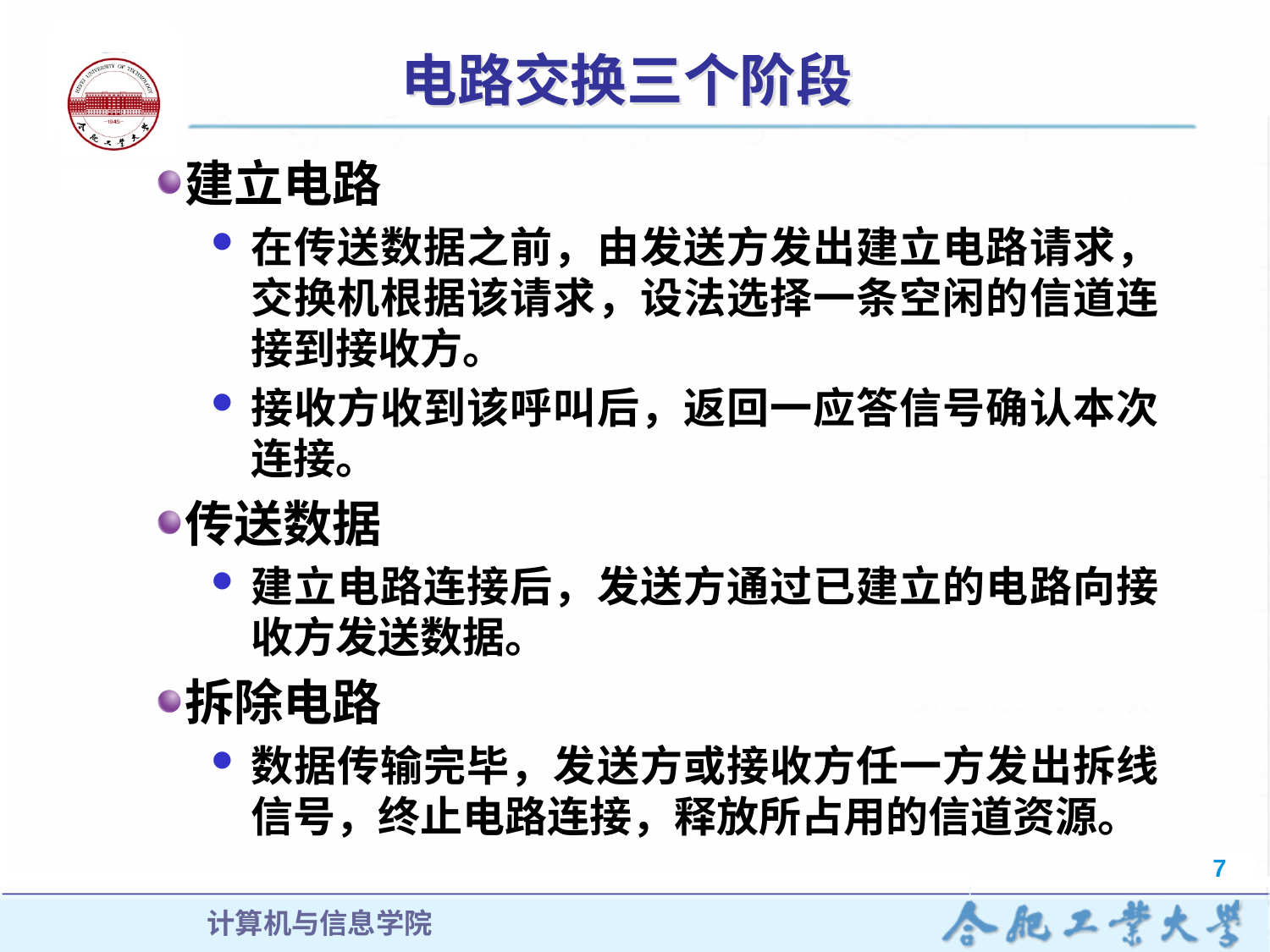

# 电路交换三个阶段
建立电路
在传送数据之前，由发送方发出建立电路请求，交换机根据该请求，设法选择一条空闲的信道连接到接收方。
接收方收到该呼叫后，返回一应答信号确认本次连接。
传送数据
建立电路连接后，发送方通过已建立的电路向接收方发送数据。
拆除电路
数据传输完毕，发送方或接收方任一方发出拆线信号，终止电路连接，释放所占用的信道资源。